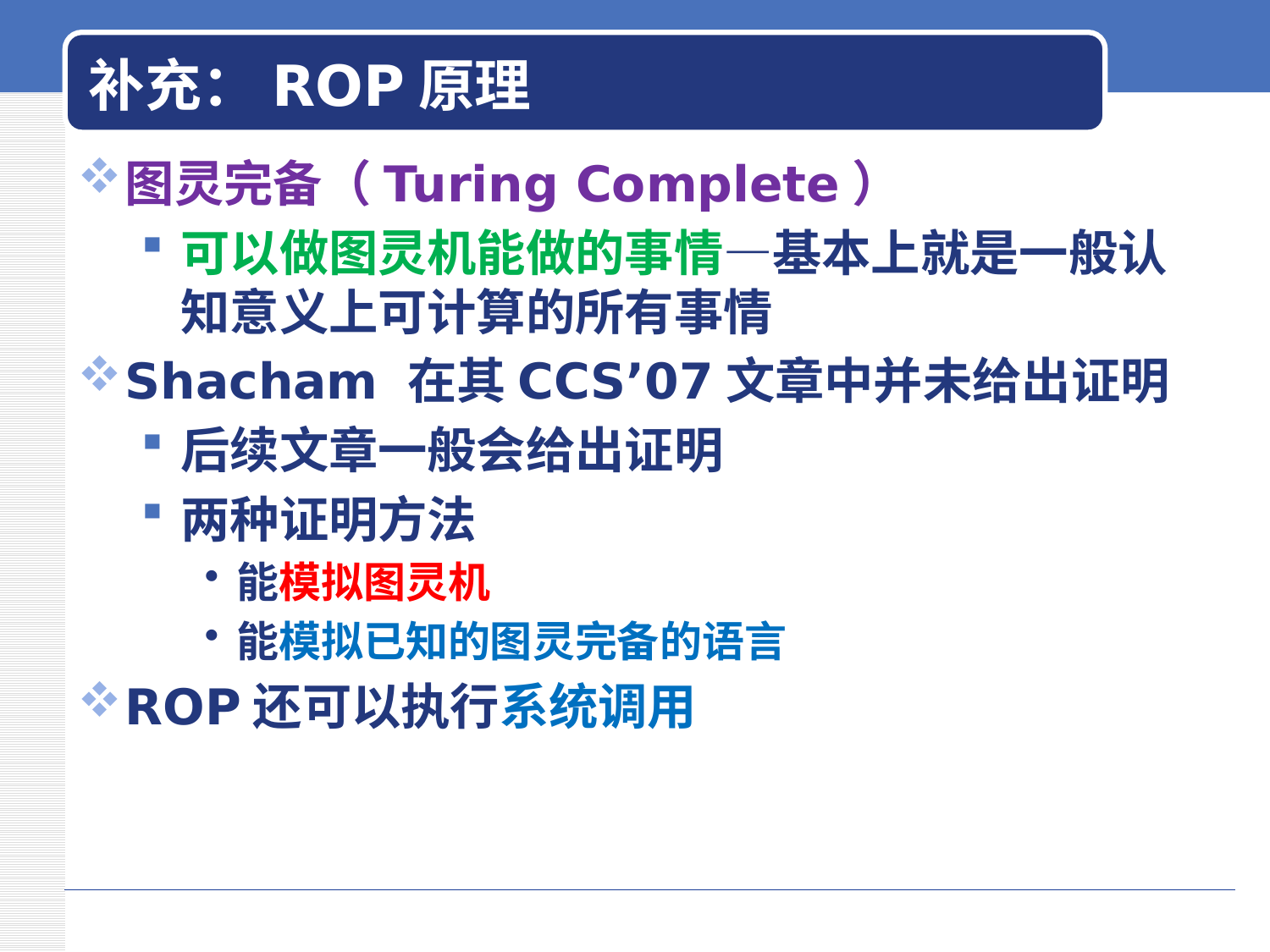

# 补充：ROP原理
图灵完备（Turing Complete）
可以做图灵机能做的事情—基本上就是一般认知意义上可计算的所有事情
Shacham 在其CCS’07文章中并未给出证明
后续文章一般会给出证明
两种证明方法
能模拟图灵机
能模拟已知的图灵完备的语言
ROP还可以执行系统调用